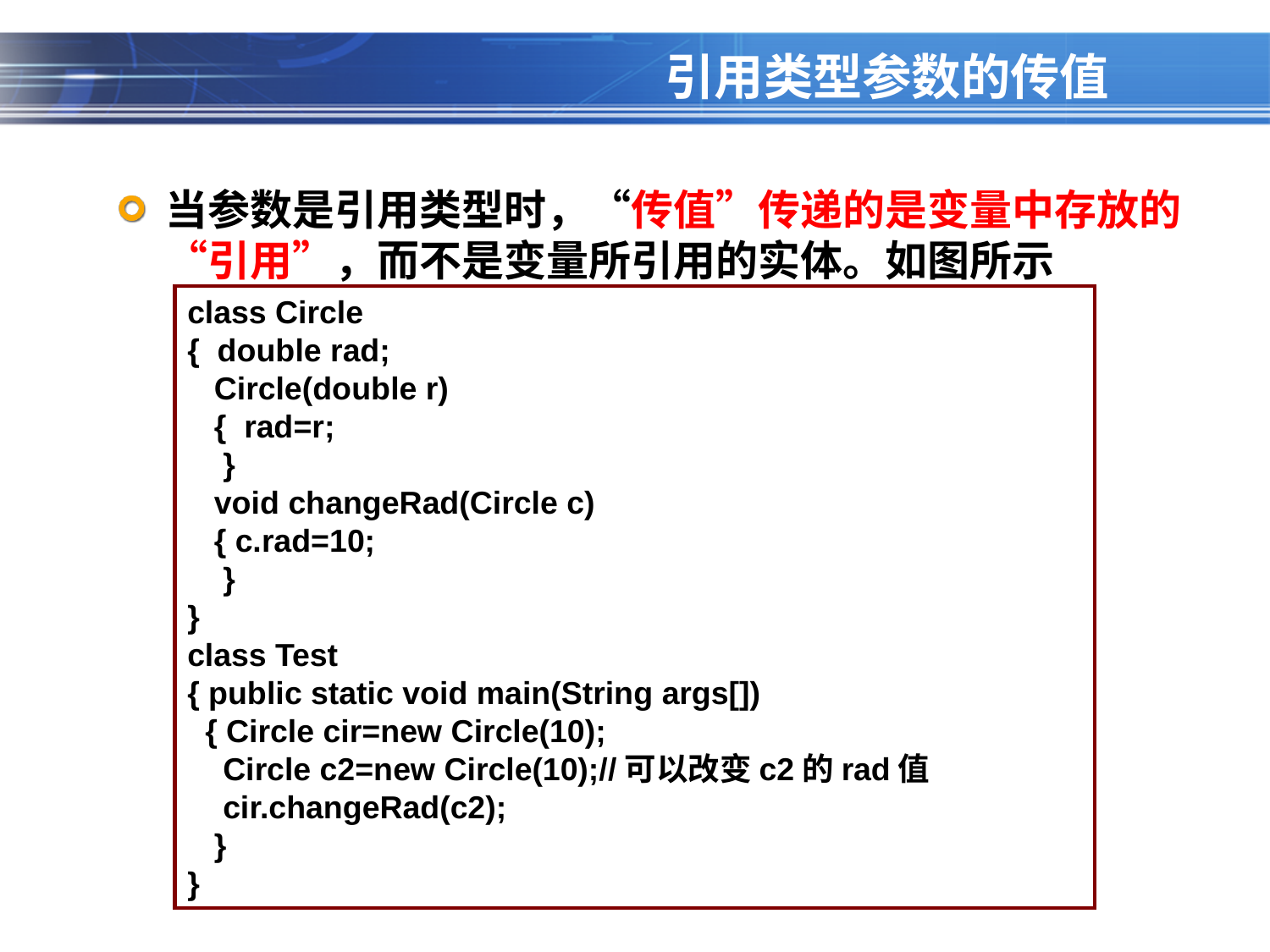

# 引用类型参数的传值
当参数是引用类型时，“传值”传递的是变量中存放的“引用”，而不是变量所引用的实体。如图所示
class Circle
{  double rad;
   Circle(double r)
   {  rad=r;
    }
   void changeRad(Circle c)
   { c.rad=10;
    }
}
class Test
{ public static void main(String args[])
  { Circle cir=new Circle(10);
    Circle c2=new Circle(10);//可以改变c2的rad值
    cir.changeRad(c2);
   }
}